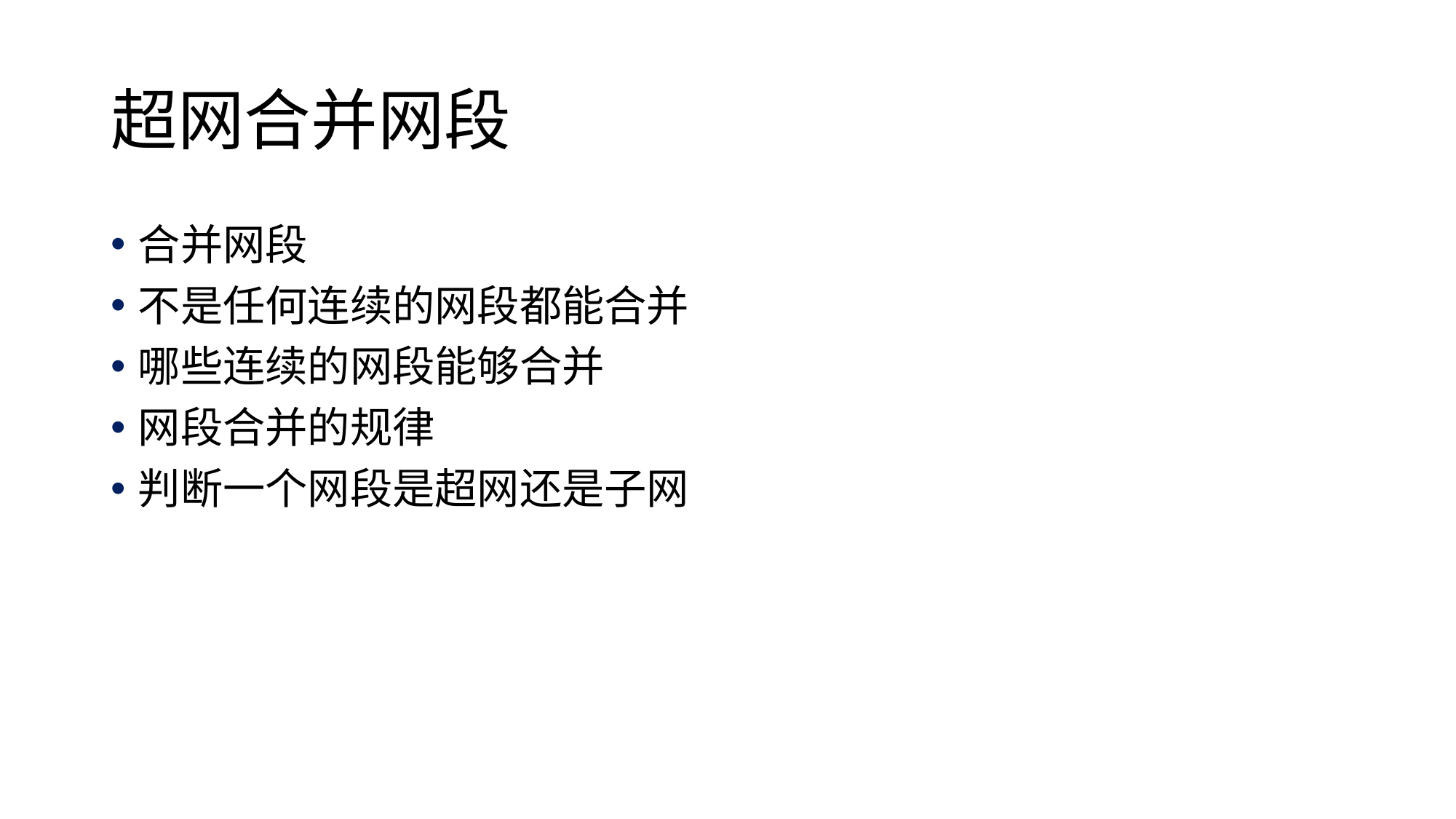

# 超网合并网段
合并网段
不是任何连续的网段都能合并
哪些连续的网段能够合并
网段合并的规律
判断一个网段是超网还是子网